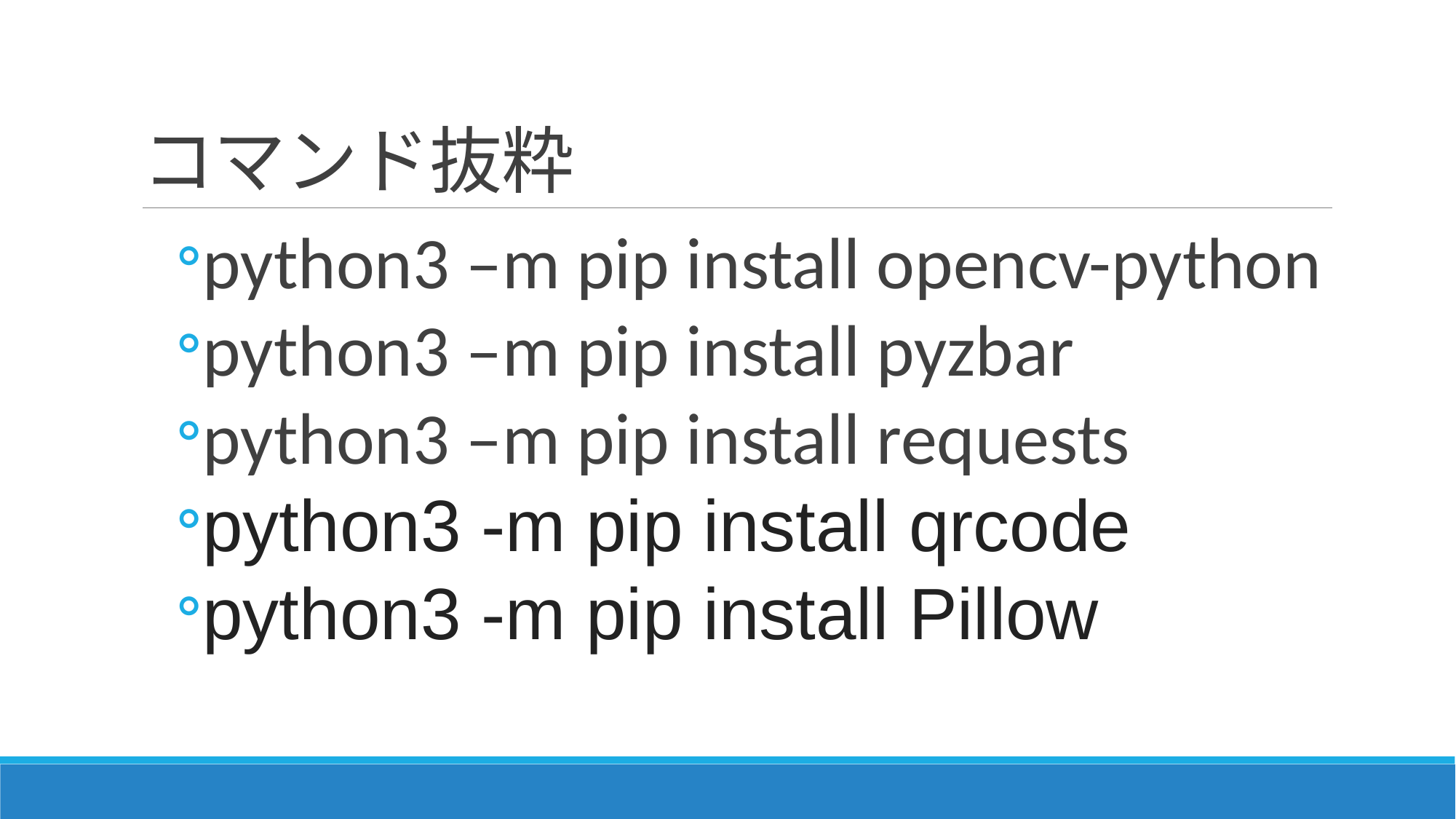

# コマンド抜粋
python3 –m pip install opencv-python
python3 –m pip install pyzbar
python3 –m pip install requests
python3 -m pip install qrcode
python3 -m pip install Pillow